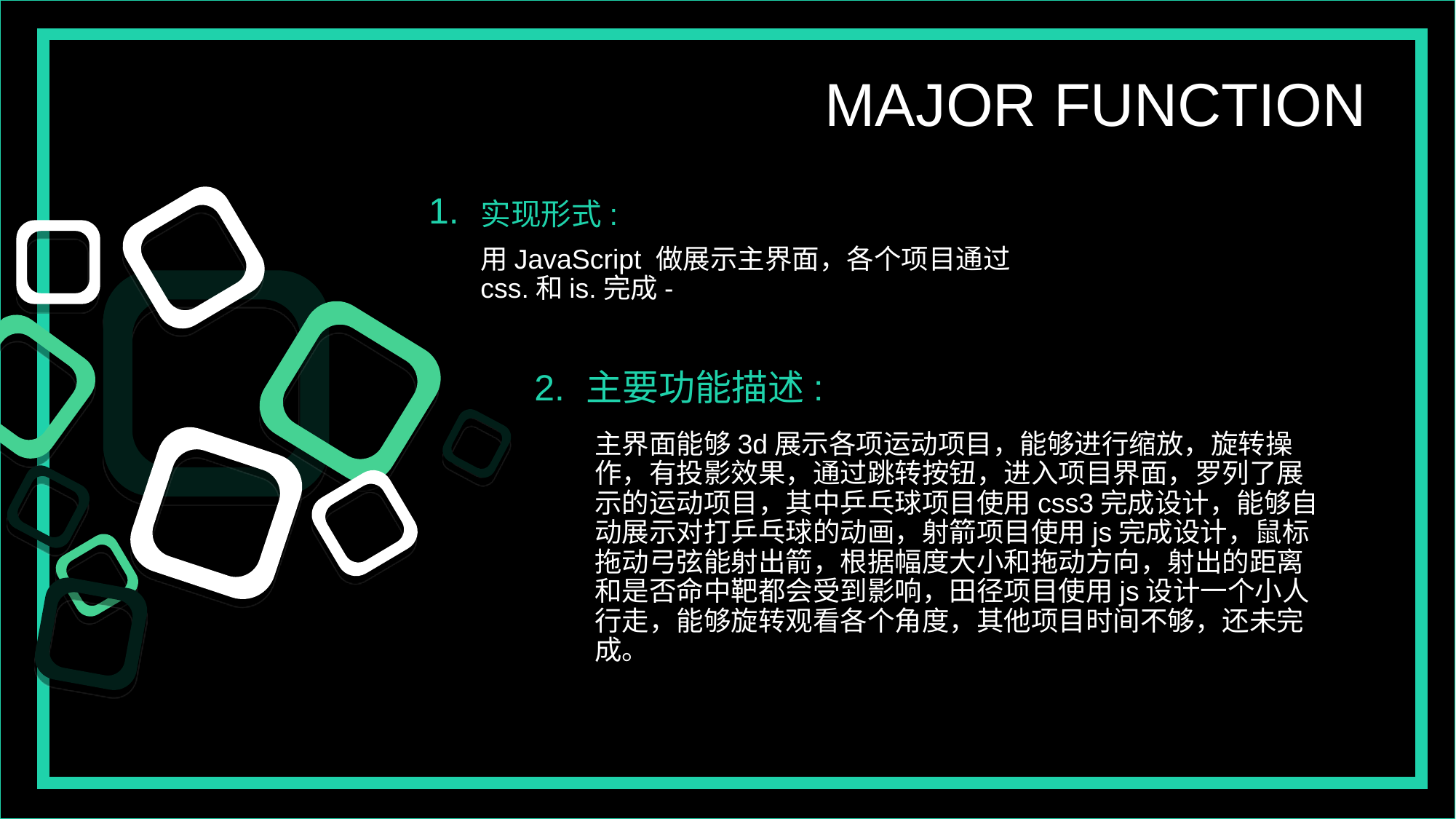

MAJOR FUNCTION
1.
实现形式:
用JavaScript 做展示主界面，各个项目通过css.和is.完成-
2.
主要功能描述:
主界面能够3d展示各项运动项目，能够进行缩放，旋转操作，有投影效果，通过跳转按钮，进入项目界面，罗列了展示的运动项目，其中乒乓球项目使用css3完成设计，能够自动展示对打乒乓球的动画，射箭项目使用js完成设计，鼠标拖动弓弦能射出箭，根据幅度大小和拖动方向，射出的距离和是否命中靶都会受到影响，田径项目使用js设计一个小人行走，能够旋转观看各个角度，其他项目时间不够，还未完成。